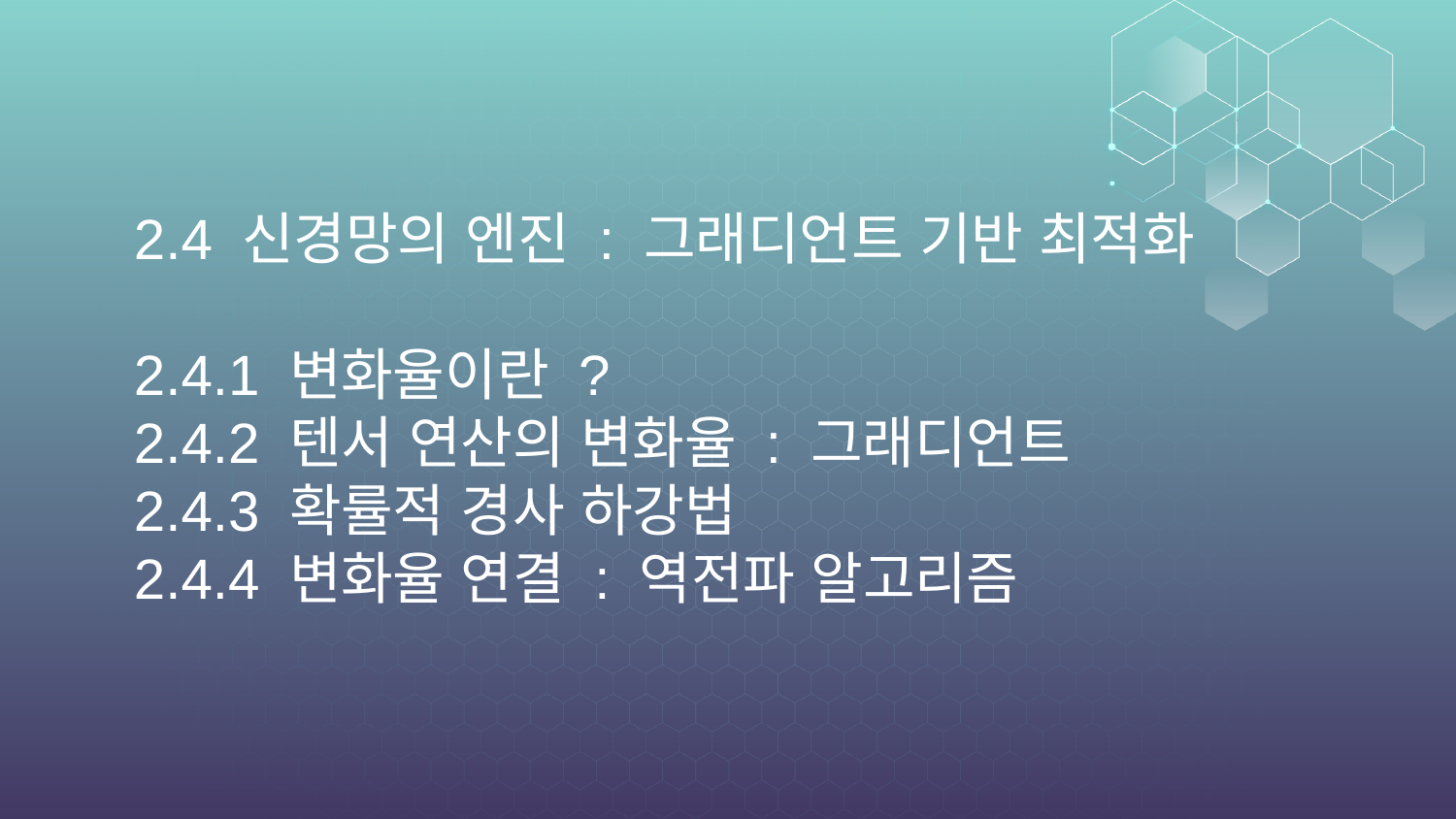

# 2.4 신경망의 엔진 : 그래디언트 기반 최적화 2.4.1 변화율이란 ? 2.4.2 텐서 연산의 변화율 : 그래디언트 2.4.3 확률적 경사 하강법 2.4.4 변화율 연결 : 역전파 알고리즘